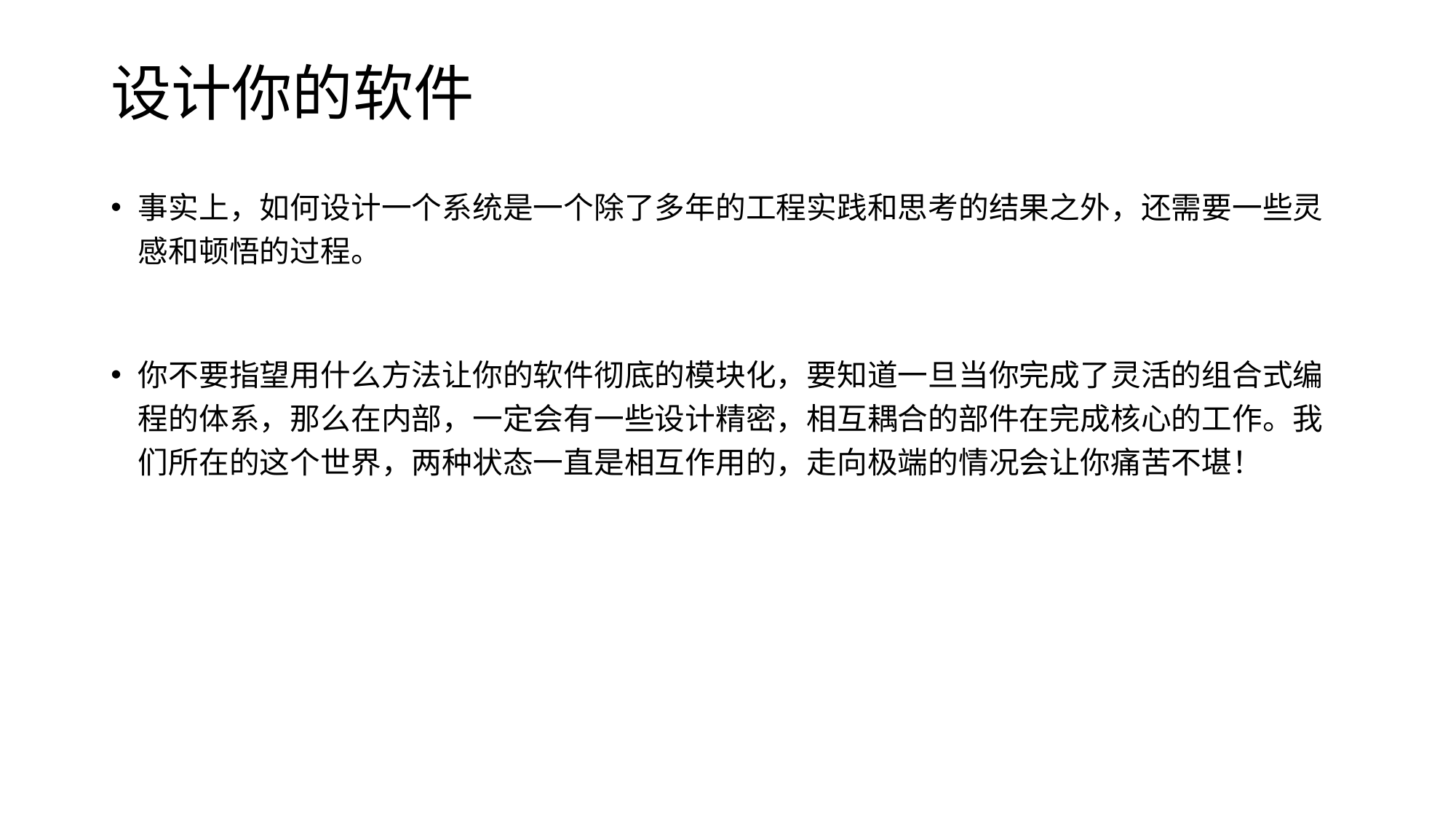

# 设计你的软件
事实上，如何设计一个系统是一个除了多年的工程实践和思考的结果之外，还需要一些灵感和顿悟的过程。

你不要指望用什么方法让你的软件彻底的模块化，要知道一旦当你完成了灵活的组合式编程的体系，那么在内部，一定会有一些设计精密，相互耦合的部件在完成核心的工作。我们所在的这个世界，两种状态一直是相互作用的，走向极端的情况会让你痛苦不堪！